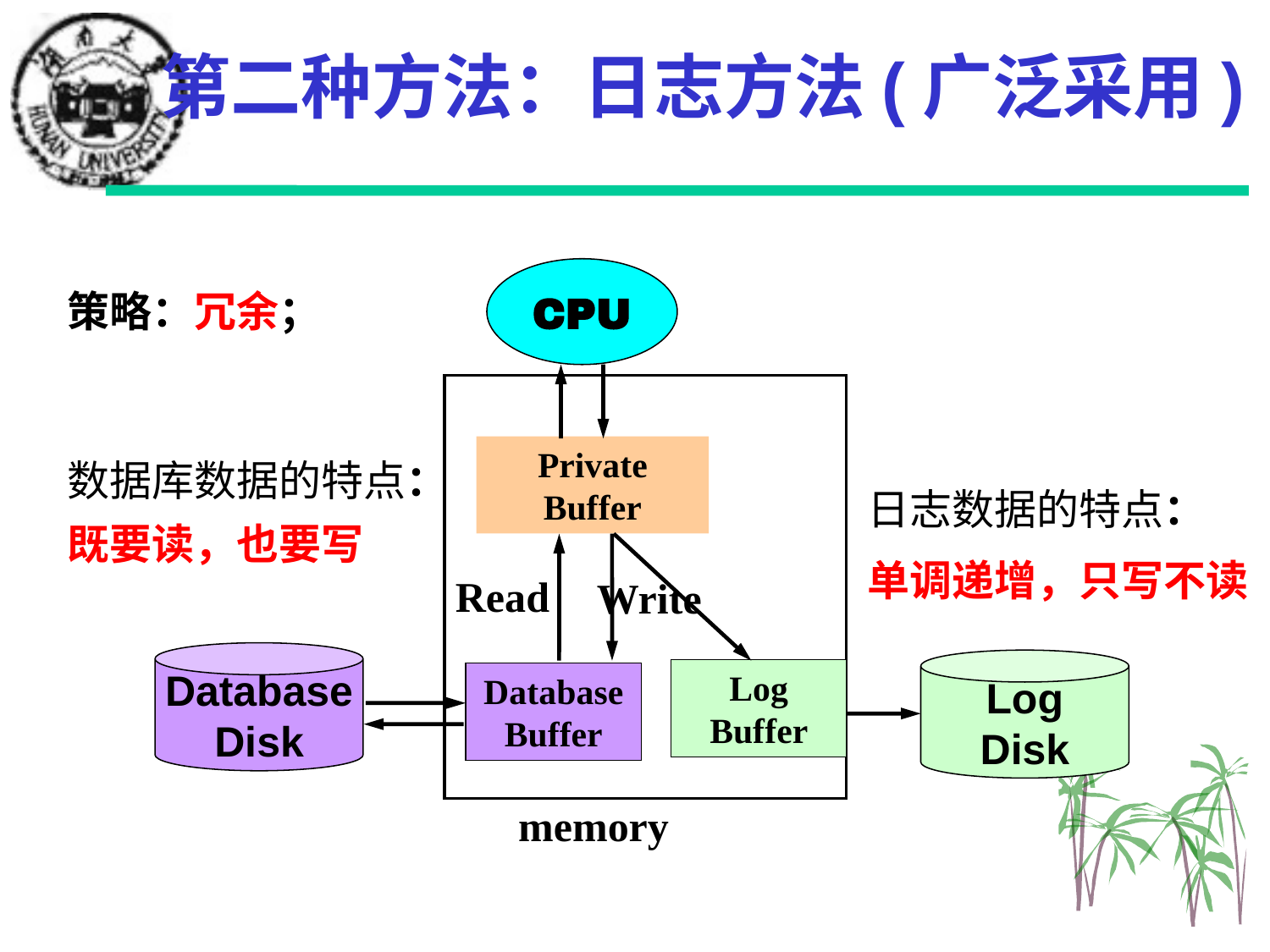

第二种方法：日志方法(广泛采用)
CPU
策略：冗余；

数据库数据的特点：既要读，也要写

Private
Buffer
日志数据的特点：
单调递增，只写不读

Read
Write
Database
Disk
Log
Disk
Log
Buffer
Database
Buffer

memory